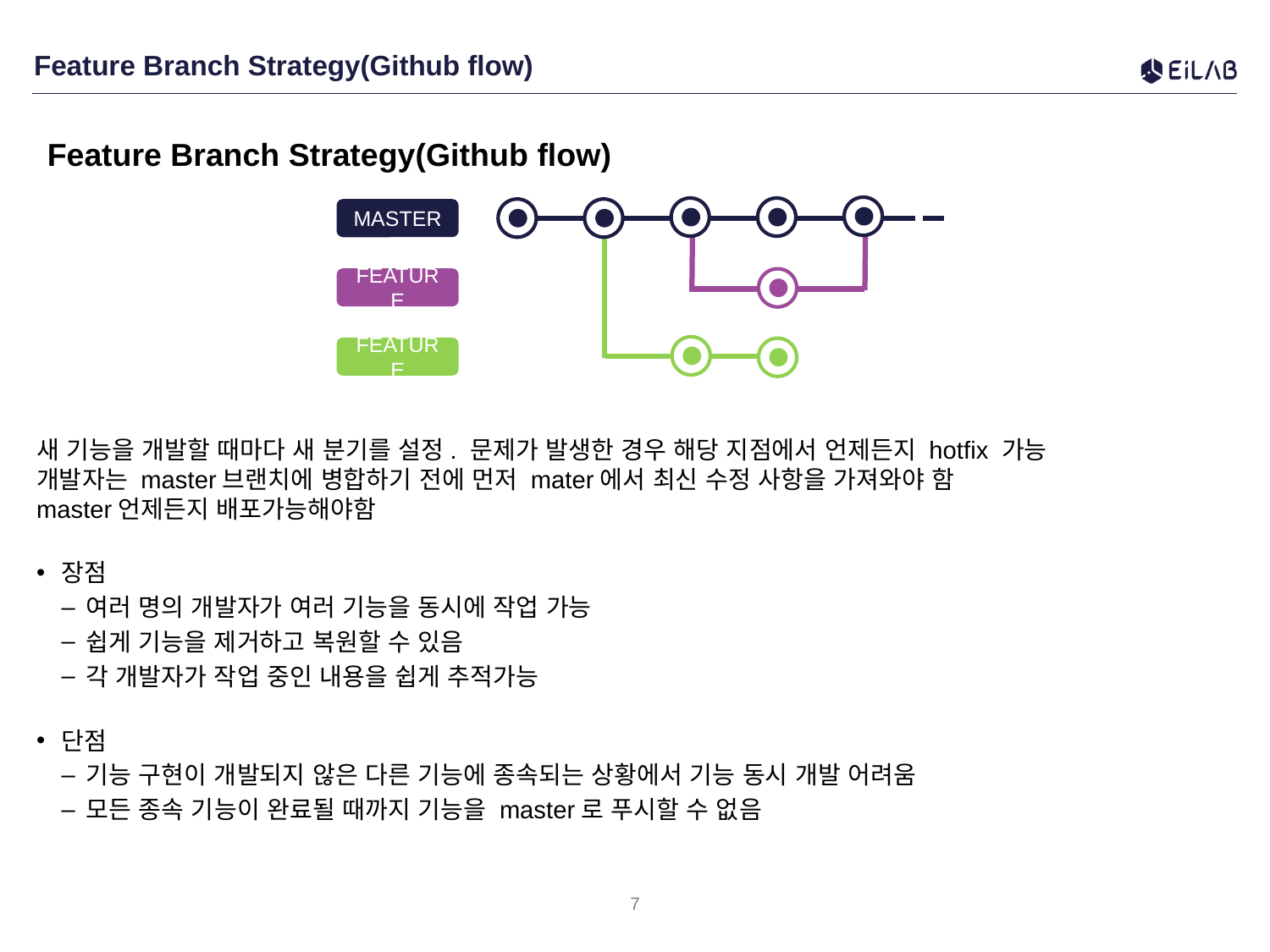

# Feature Branch Strategy(Github flow)
Feature Branch Strategy(Github flow)

MASTER

FEATURE

FEATURE

새 기능을 개발할 때마다 새 분기를 설정. 문제가 발생한 경우 해당 지점에서 언제든지 hotfix 가능
개발자는 master브랜치에 병합하기 전에 먼저 mater에서 최신 수정 사항을 가져와야 함
master언제든지 배포가능해야함
장점
여러 명의 개발자가 여러 기능을 동시에 작업 가능
쉽게 기능을 제거하고 복원할 수 있음
각 개발자가 작업 중인 내용을 쉽게 추적가능
단점
기능 구현이 개발되지 않은 다른 기능에 종속되는 상황에서 기능 동시 개발 어려움
모든 종속 기능이 완료될 때까지 기능을 master로 푸시할 수 없음